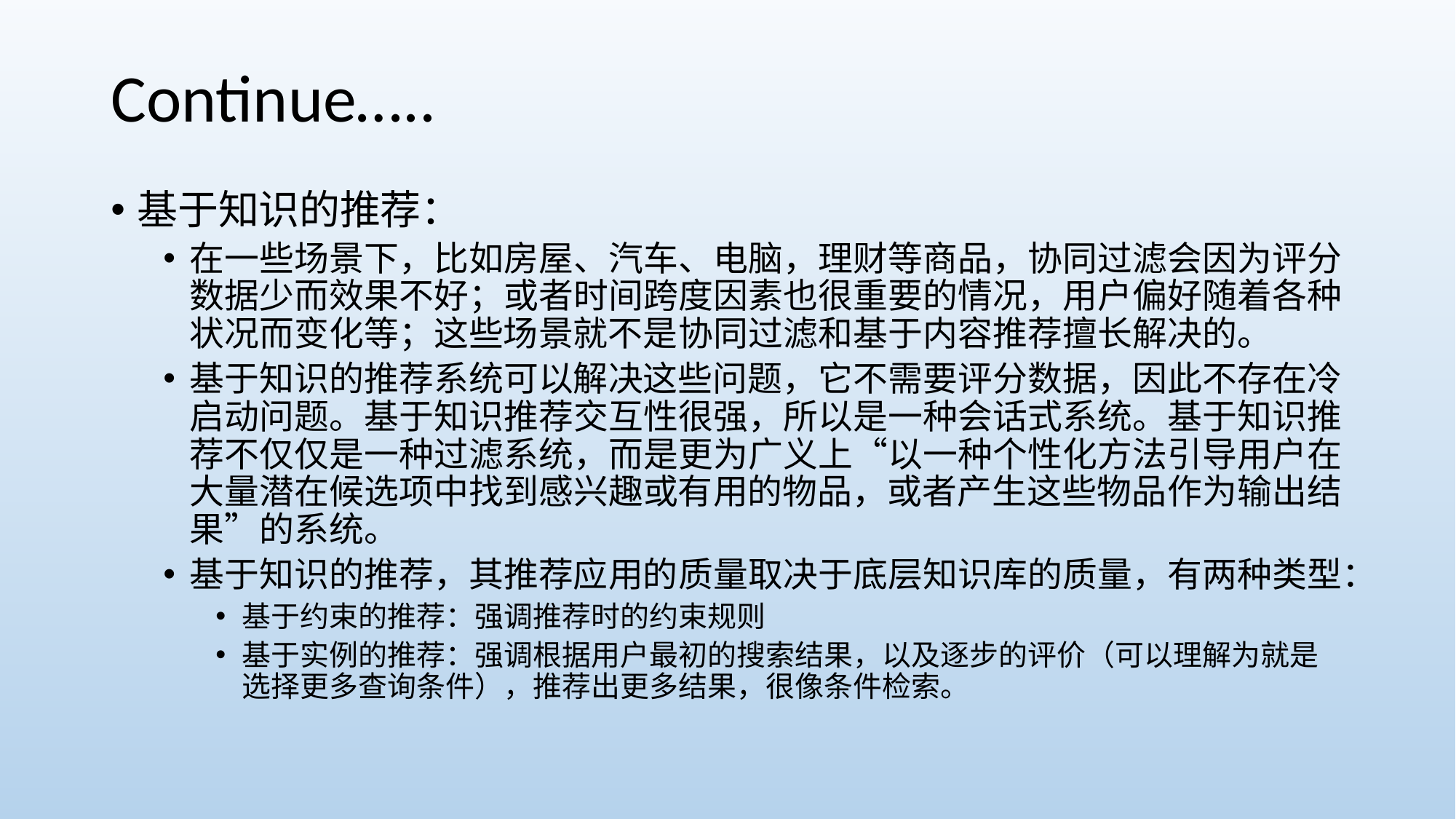

# Continue…..
基于知识的推荐：
在一些场景下，比如房屋、汽车、电脑，理财等商品，协同过滤会因为评分数据少而效果不好；或者时间跨度因素也很重要的情况，用户偏好随着各种状况而变化等；这些场景就不是协同过滤和基于内容推荐擅长解决的。
基于知识的推荐系统可以解决这些问题，它不需要评分数据，因此不存在冷启动问题。基于知识推荐交互性很强，所以是一种会话式系统。基于知识推荐不仅仅是一种过滤系统，而是更为广义上“以一种个性化方法引导用户在大量潜在候选项中找到感兴趣或有用的物品，或者产生这些物品作为输出结果”的系统。
基于知识的推荐，其推荐应用的质量取决于底层知识库的质量，有两种类型：
基于约束的推荐：强调推荐时的约束规则
基于实例的推荐：强调根据用户最初的搜索结果，以及逐步的评价（可以理解为就是选择更多查询条件），推荐出更多结果，很像条件检索。